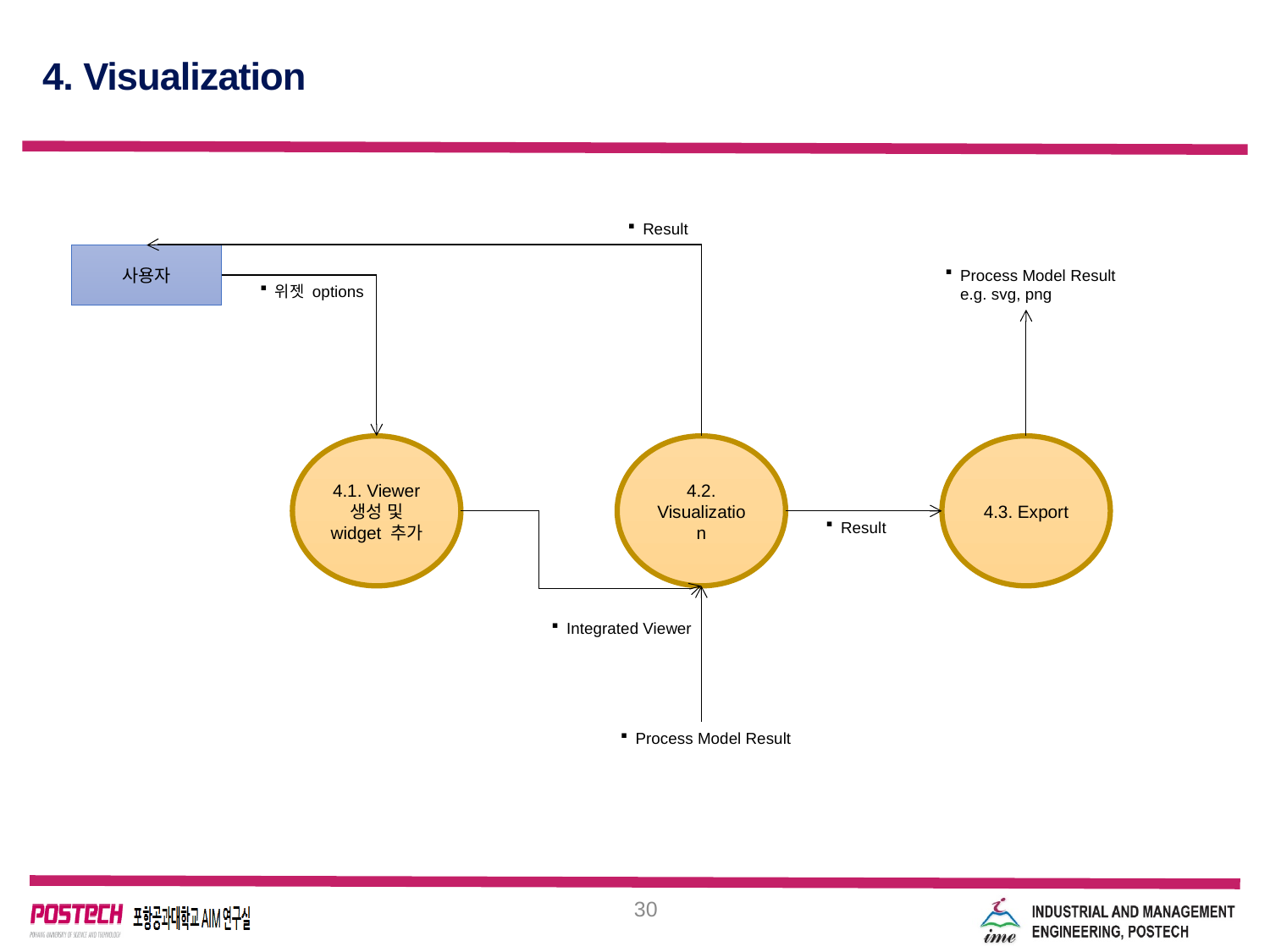

# 4. Visualization
Result
사용자
Process Model Result
e.g. svg, png
위젯 options
4.1. Viewer 생성 및 widget 추가
4.2. Visualization
4.3. Export
Result
Integrated Viewer
Process Model Result
30